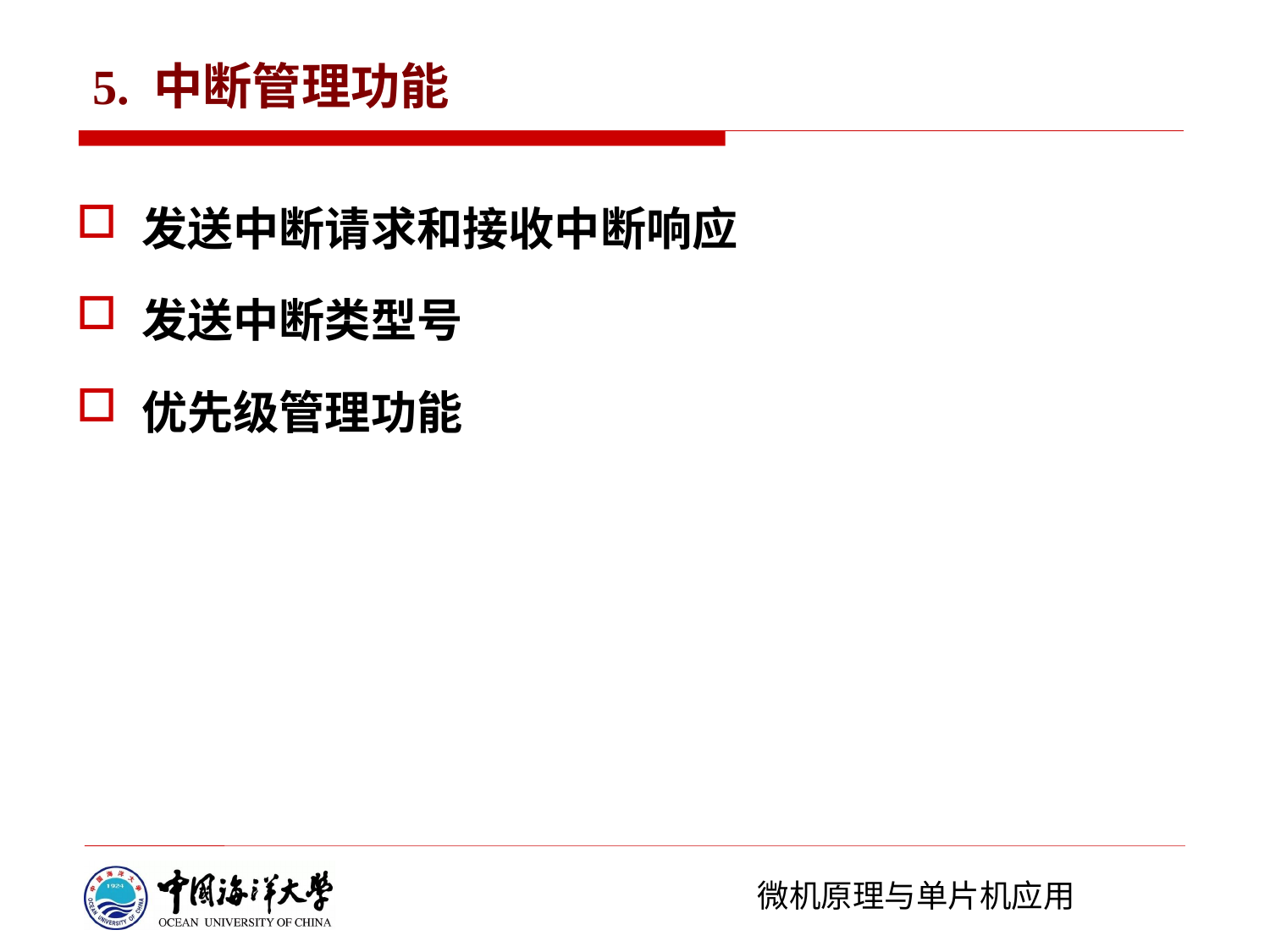

# 5. 中断管理功能
发送中断请求和接收中断响应
发送中断类型号
优先级管理功能